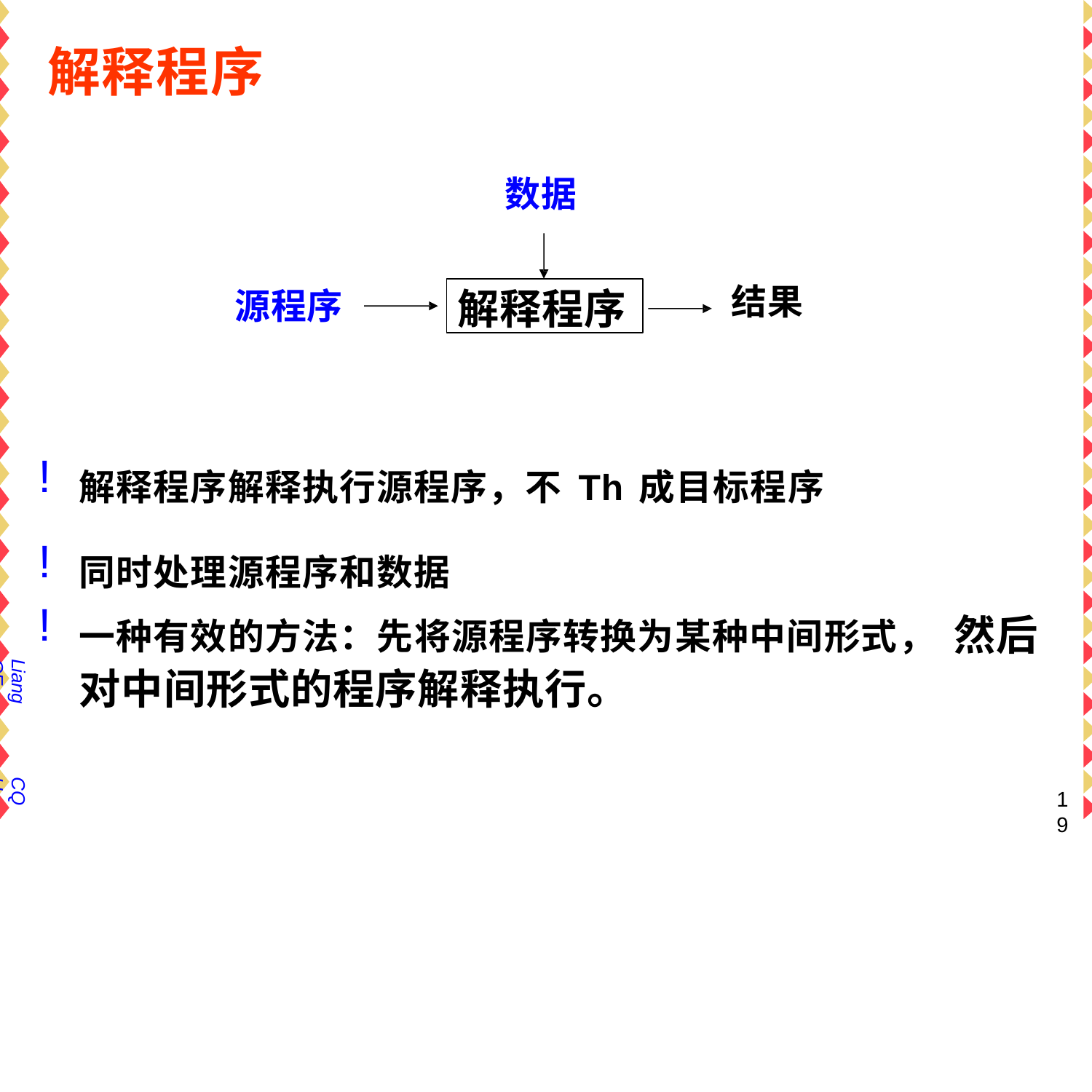

# 解释程序
数据

结果
解释程序
源程序

解释程序解释执行源程序，不Th成目标程序
同时处理源程序和数据
一种有效的方法：先将源程序转换为某种中间形式，  然后对中间形式的程序解释执行。
Liang GE
CQU
19